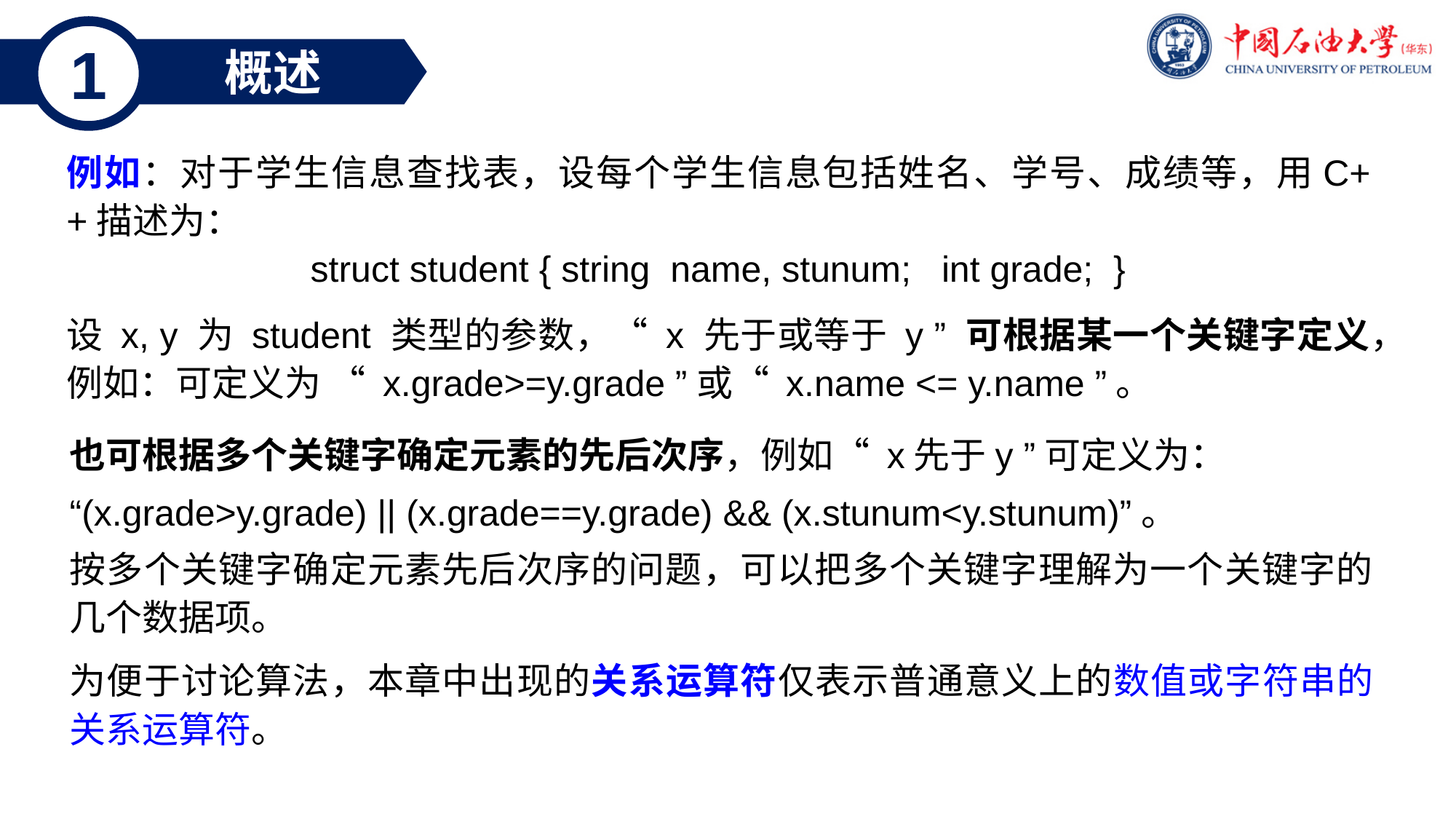

1
概述
例如：对于学生信息查找表，设每个学生信息包括姓名、学号、成绩等，用C++描述为：
struct student { string  name, stunum;   int grade;  }
设 x, y 为 student 类型的参数，“ x 先于或等于 y ” 可根据某一个关键字定义，例如：可定义为 “ x.grade>=y.grade ”或“ x.name <= y.name ”。
也可根据多个关键字确定元素的先后次序，例如“ x先于y ”可定义为：
“(x.grade>y.grade) || (x.grade==y.grade) && (x.stunum<y.stunum)”。
按多个关键字确定元素先后次序的问题，可以把多个关键字理解为一个关键字的几个数据项。
为便于讨论算法，本章中出现的关系运算符仅表示普通意义上的数值或字符串的关系运算符。